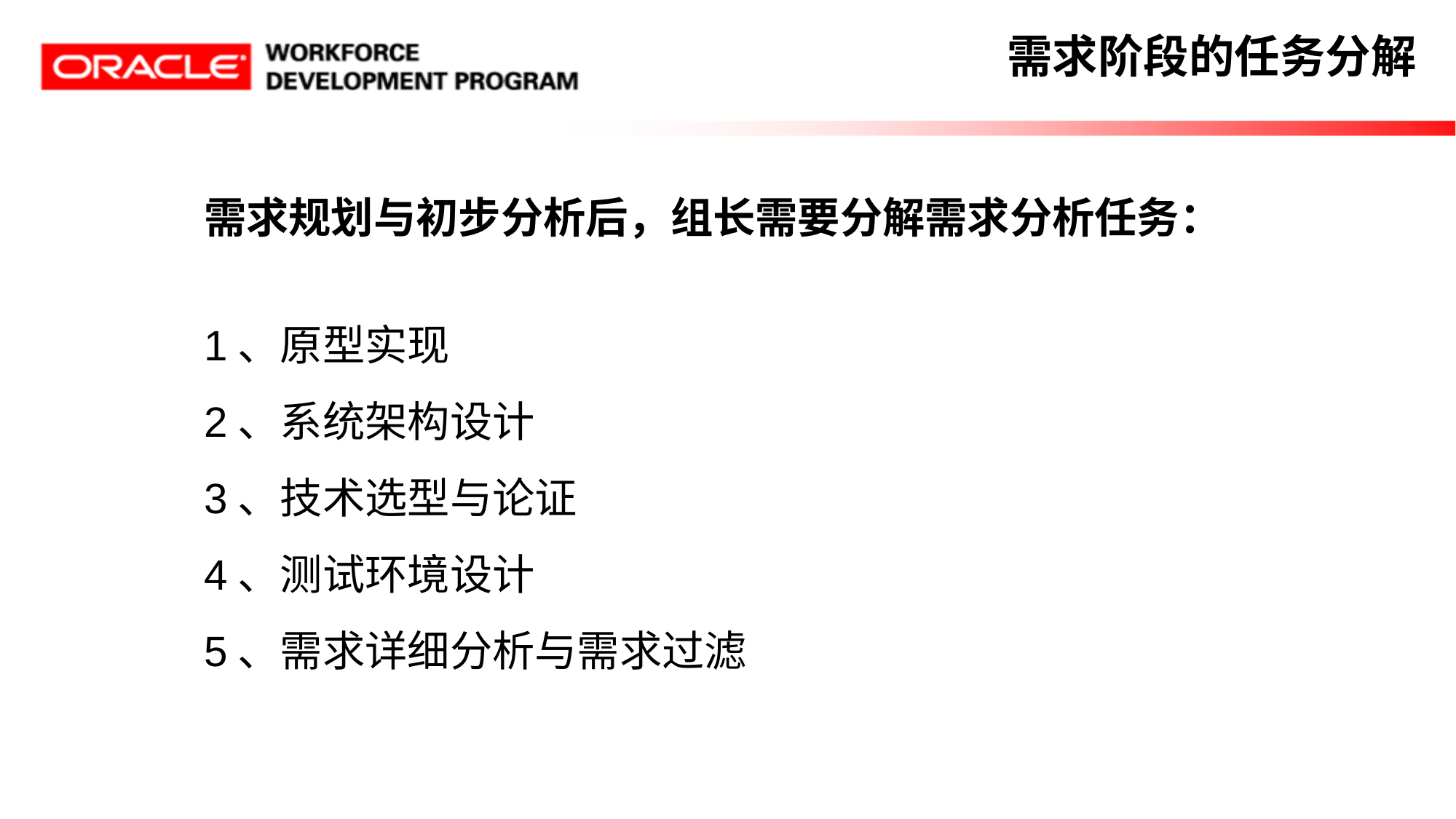

需求阶段的任务分解
需求规划与初步分析后，组长需要分解需求分析任务：

1、原型实现
2、系统架构设计
3、技术选型与论证
4、测试环境设计
5、需求详细分析与需求过滤